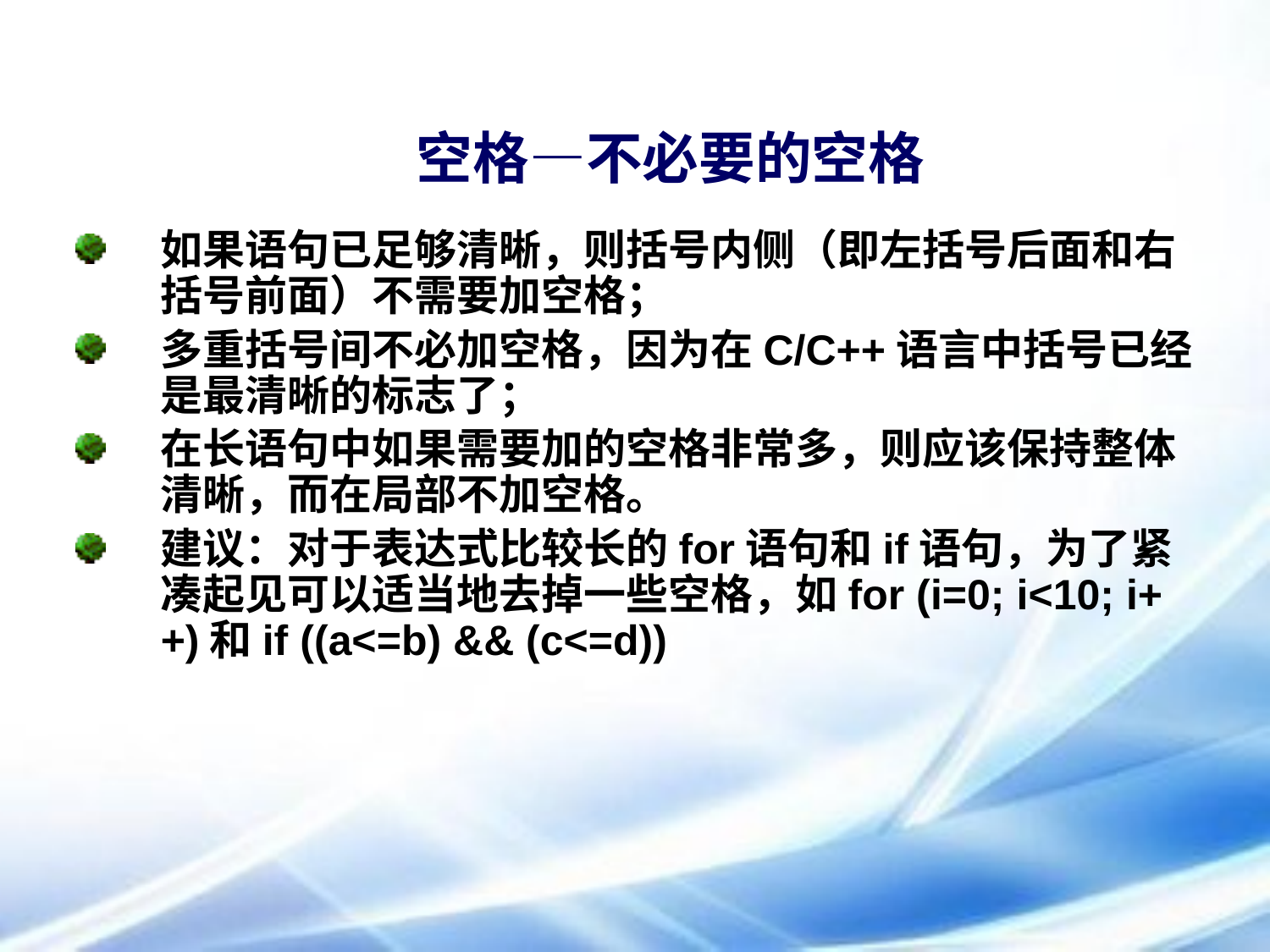

# 空格—不必要的空格
如果语句已足够清晰，则括号内侧（即左括号后面和右括号前面）不需要加空格；
多重括号间不必加空格，因为在C/C++语言中括号已经是最清晰的标志了；
在长语句中如果需要加的空格非常多，则应该保持整体清晰，而在局部不加空格。
建议：对于表达式比较长的for语句和if语句，为了紧凑起见可以适当地去掉一些空格，如for (i=0; i<10; i++)和if ((a<=b) && (c<=d))